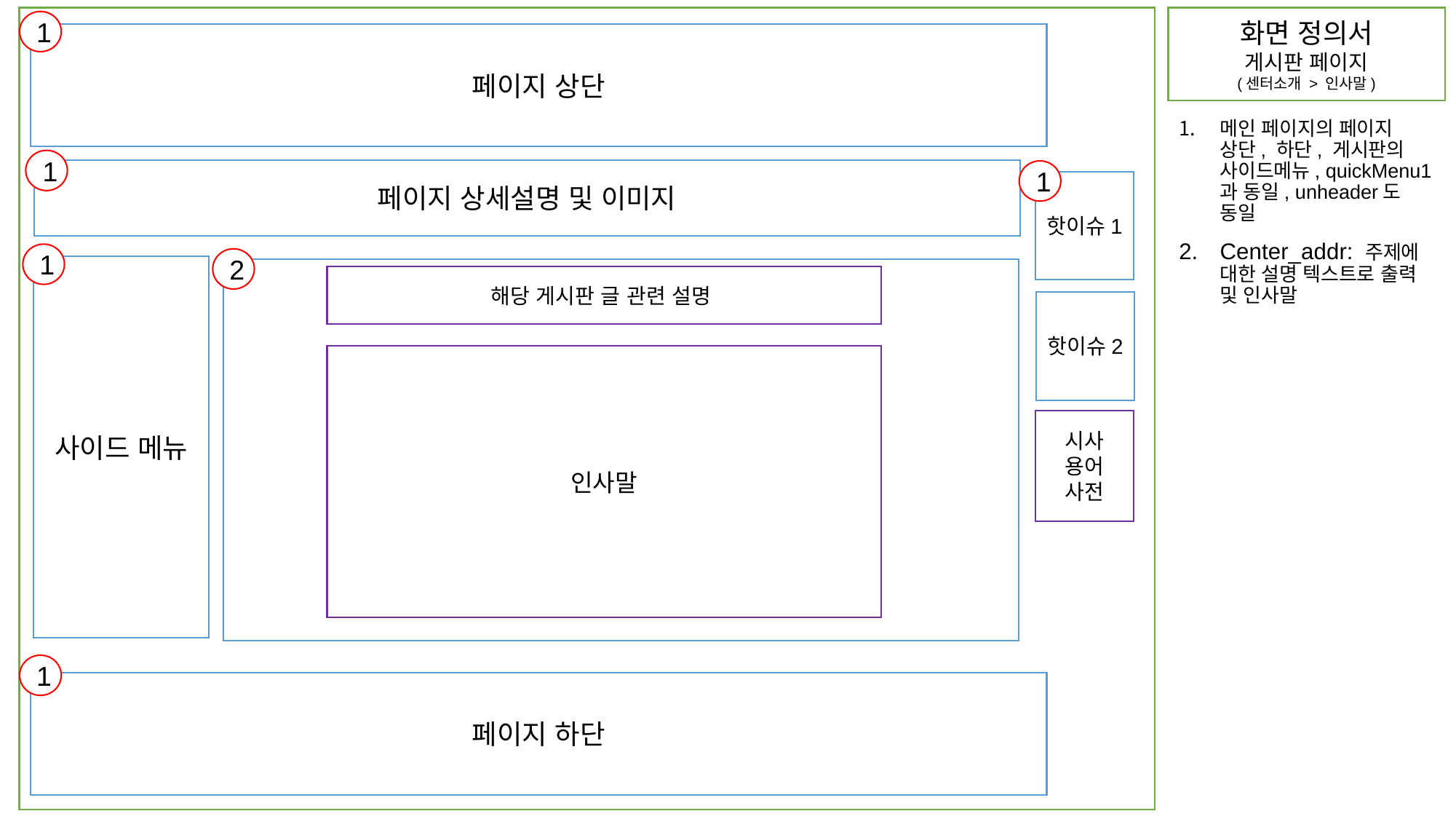

화면 정의서
게시판 페이지
(센터소개 > 인사말)
1
페이지 상단
메인 페이지의 페이지 상단, 하단, 게시판의 사이드메뉴, quickMenu1과 동일, unheader도 동일
Center_addr: 주제에 대한 설명 텍스트로 출력 및 인사말
1
페이지 상세설명 및 이미지
1

핫이슈1

1
2
사이드 메뉴

해당 게시판 글 관련 설명

핫이슈2

인사말
시사 용어 사전
1
페이지 하단